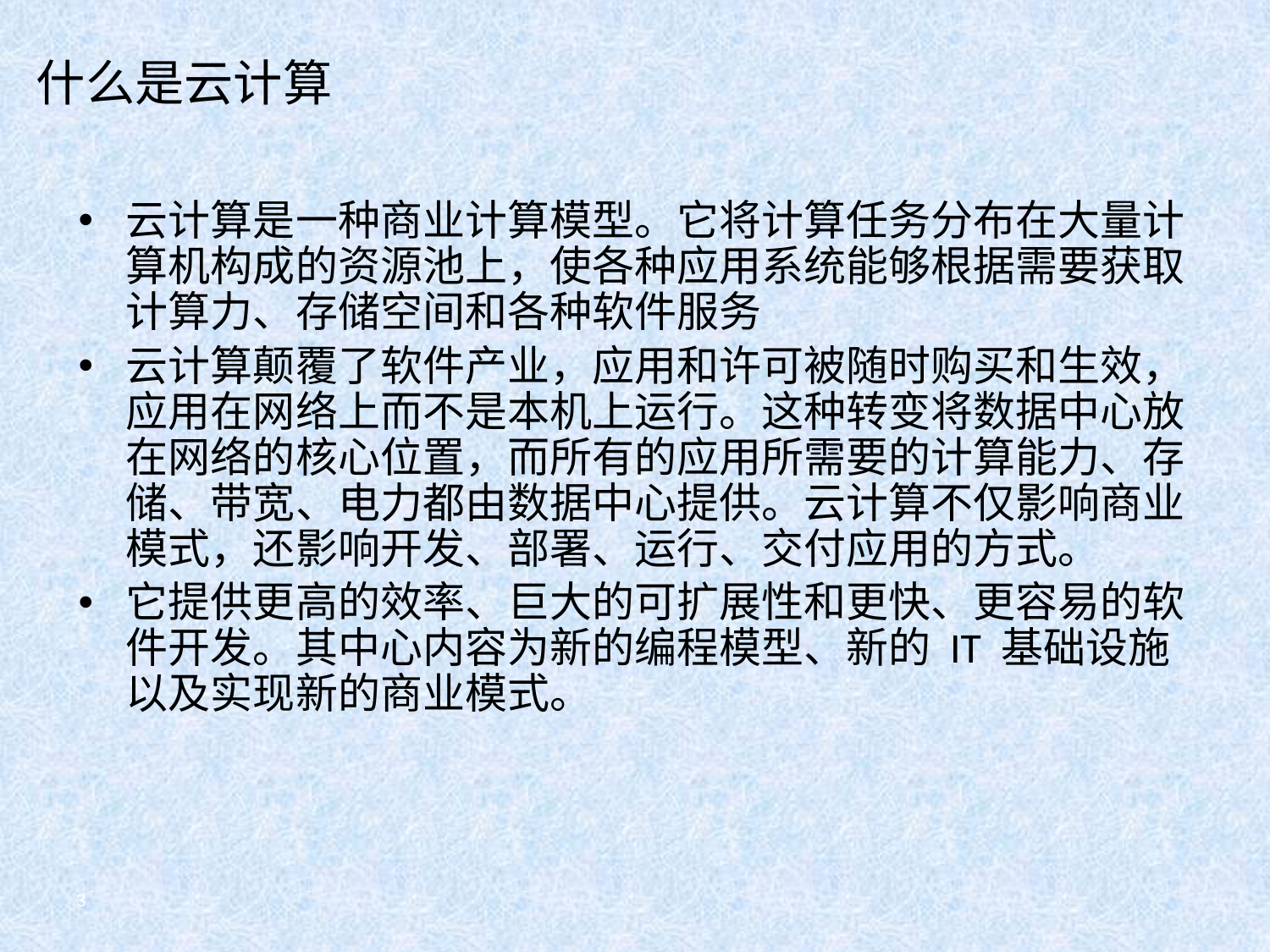

#
什么是云计算

云计算是一种商业计算模型。它将计算任务分布在大量计算机构成的资源池上，使各种应用系统能够根据需要获取计算力、存储空间和各种软件服务
云计算颠覆了软件产业，应用和许可被随时购买和生效，应用在网络上而不是本机上运行。这种转变将数据中心放在网络的核心位置，而所有的应用所需要的计算能力、存储、带宽、电力都由数据中心提供。云计算不仅影响商业模式，还影响开发、部署、运行、交付应用的方式。
它提供更高的效率、巨大的可扩展性和更快、更容易的软件开发。其中心内容为新的编程模型、新的 IT 基础设施以及实现新的商业模式。
3